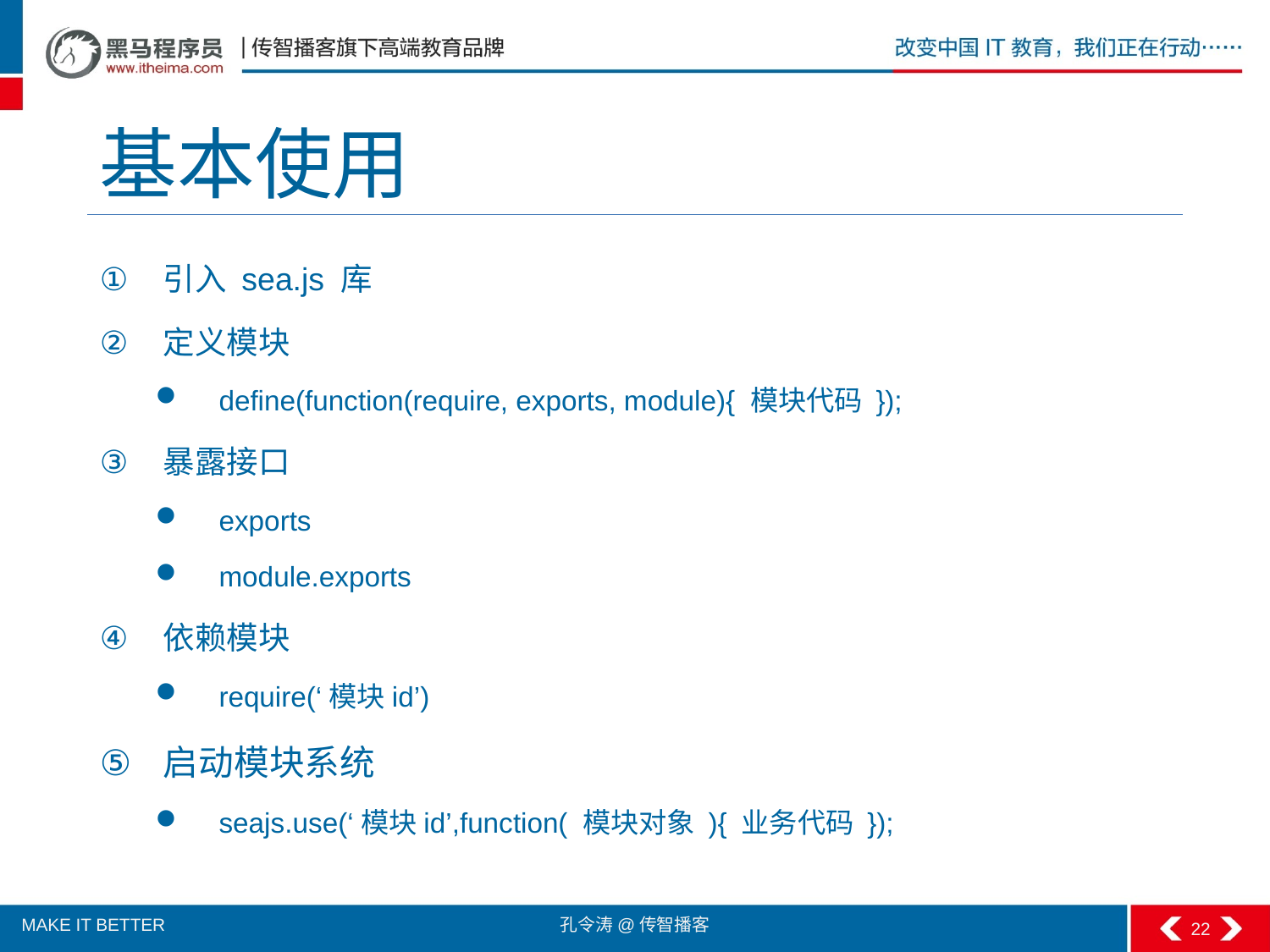

# 基本使用
引入 sea.js 库
定义模块
define(function(require, exports, module){ 模块代码 });
暴露接口
exports
module.exports
依赖模块
require(‘模块id’)
启动模块系统
seajs.use(‘模块id’,function( 模块对象 ){ 业务代码 });

22
孔令涛@传智播客
MAKE IT BETTER